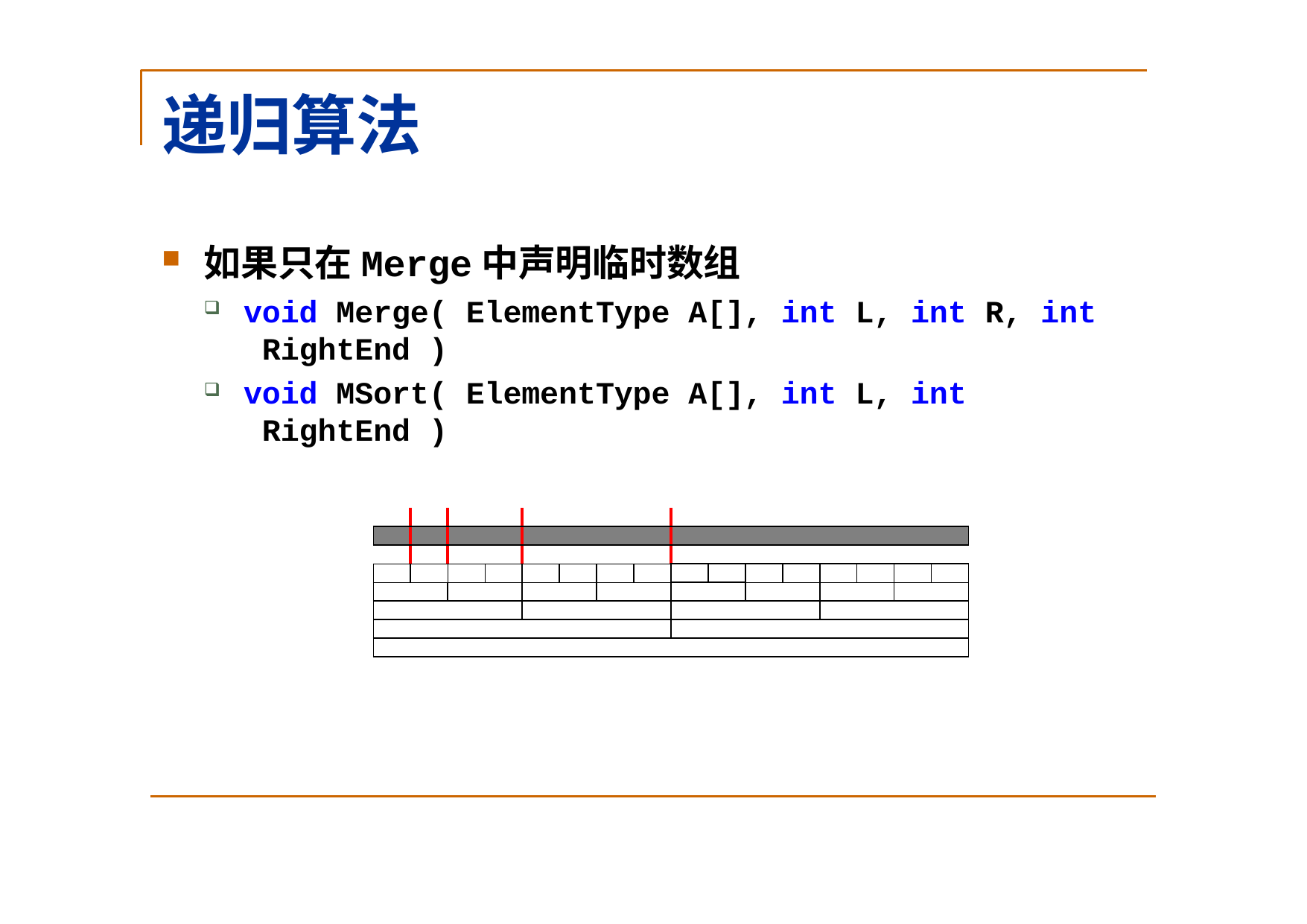

# 递归算法
如果只在Merge中声明临时数组
void Merge( ElementType A[], int L, int R, int  RightEnd )
void MSort( ElementType A[], int L, int  RightEnd )
|  |  |  |  |  |  |  |  |  |  |  |  |  |  |  |  |
| --- | --- | --- | --- | --- | --- | --- | --- | --- | --- | --- | --- | --- | --- | --- | --- |
|  |  |  |  |  |  |  |  |  |  |  |  |  |  |  |  |
|  |  |  |  |  |  |  |  |  |  |  |  |  |  |  |  |
|  |  |  |  |  |  |  |  |  |  |  |  |  |  |  |  |
|  |  |  |  |  |  |  |  |  |  |  |  |  |  |  |  |
|  |  |  |  |  |  |  |  |  |  |  |  |  |  |  |  |
|  |  |  |  |  |  |  |  |  |  |  |  |  |  |  |  |
|  |  |  |  |  |  |  |  |  |  |  |  |  |  |  |  |